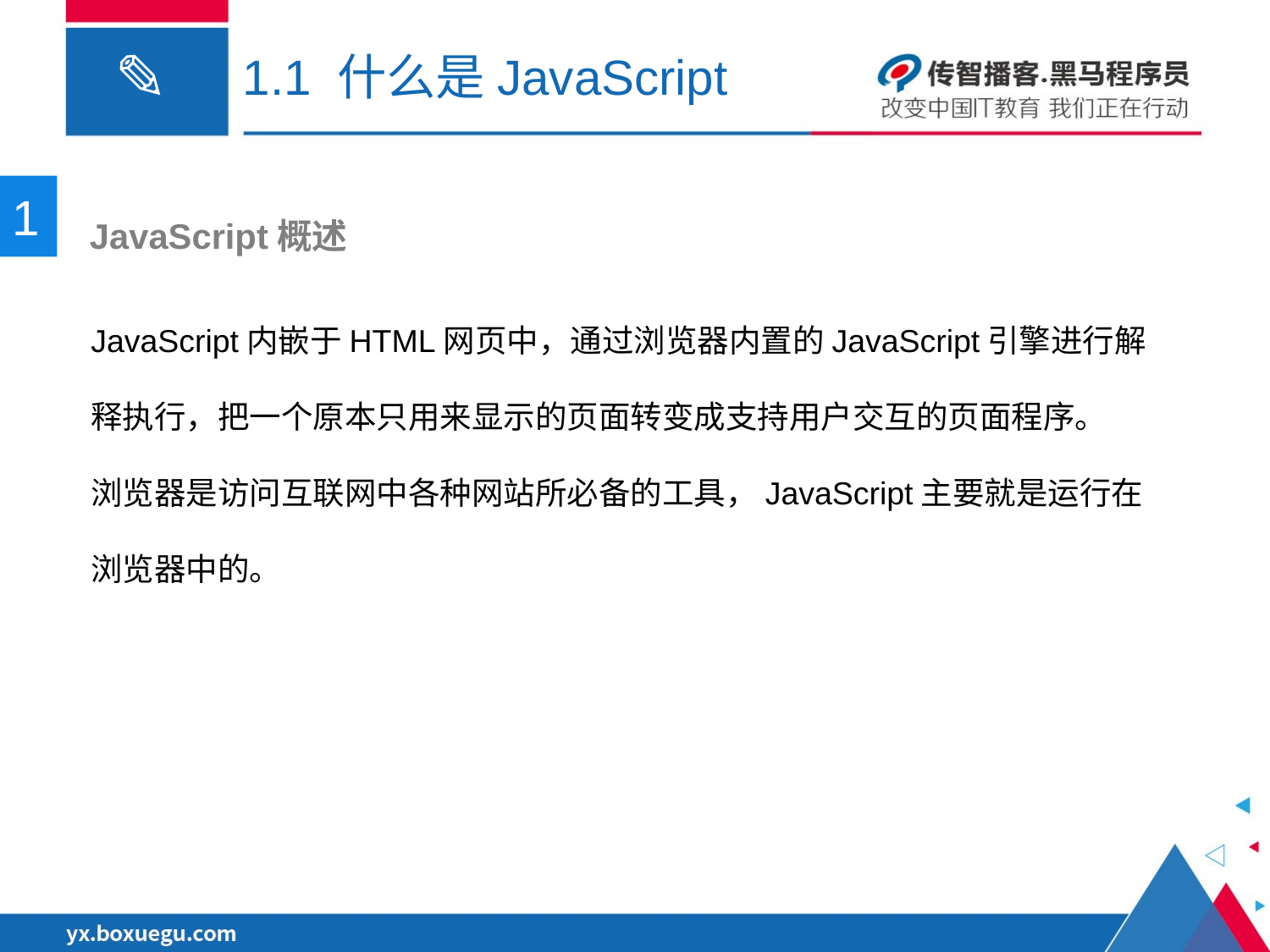

# 1.1 什么是JavaScript

1
  JavaScript概述
JavaScript内嵌于HTML网页中，通过浏览器内置的JavaScript引擎进行解释执行，把一个原本只用来显示的页面转变成支持用户交互的页面程序。
浏览器是访问互联网中各种网站所必备的工具，JavaScript主要就是运行在浏览器中的。